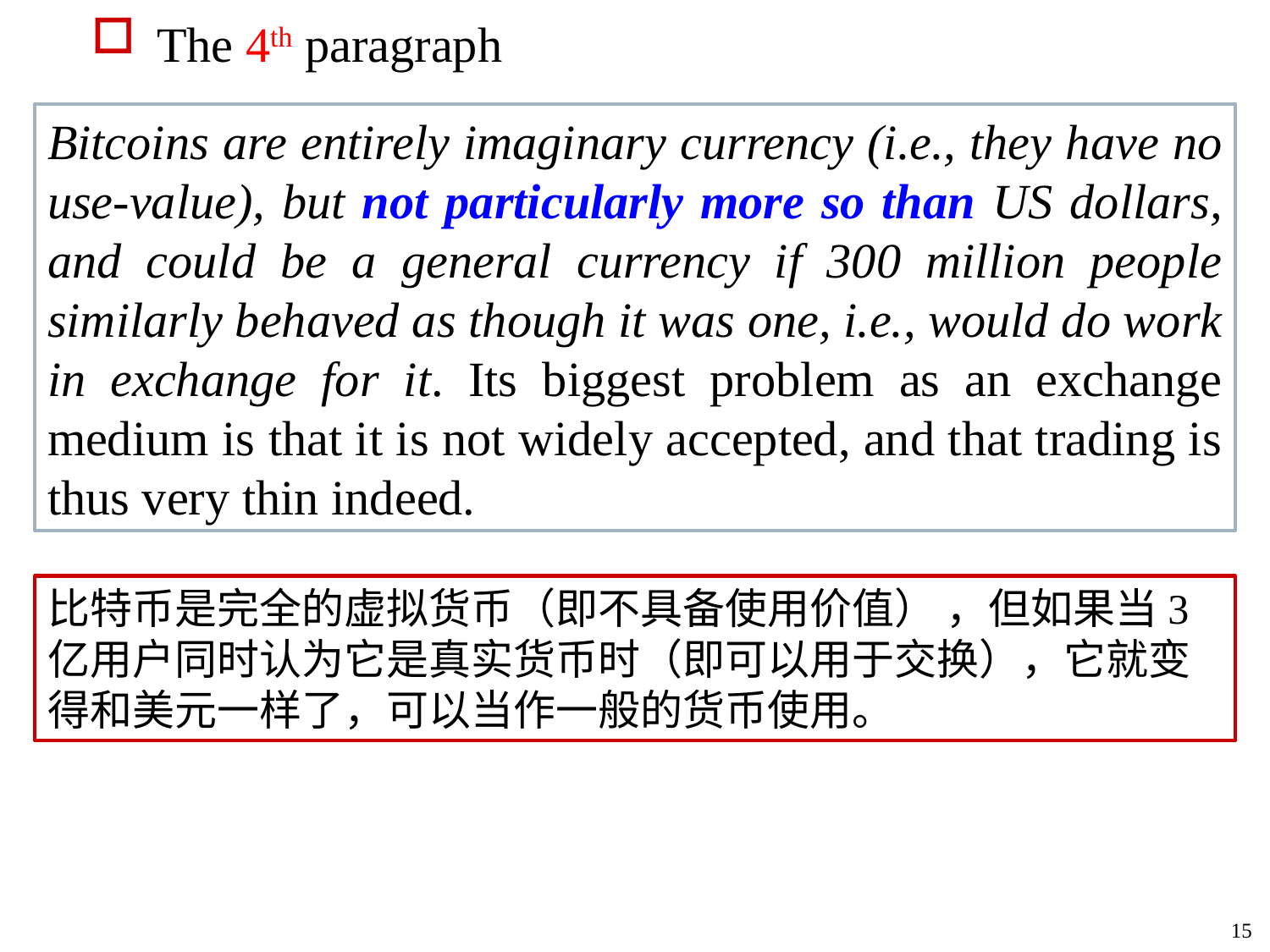

The 4th paragraph
Bitcoins are entirely imaginary currency (i.e., they have no use-value), but not particularly more so than US dollars, and could be a general currency if 300 million people similarly behaved as though it was one, i.e., would do work in exchange for it. Its biggest problem as an exchange medium is that it is not widely accepted, and that trading is thus very thin indeed.
比特币是完全的虚拟货币（即不具备使用价值） ，但如果当3亿用户同时认为它是真实货币时（即可以用于交换），它就变得和美元一样了，可以当作一般的货币使用。
15